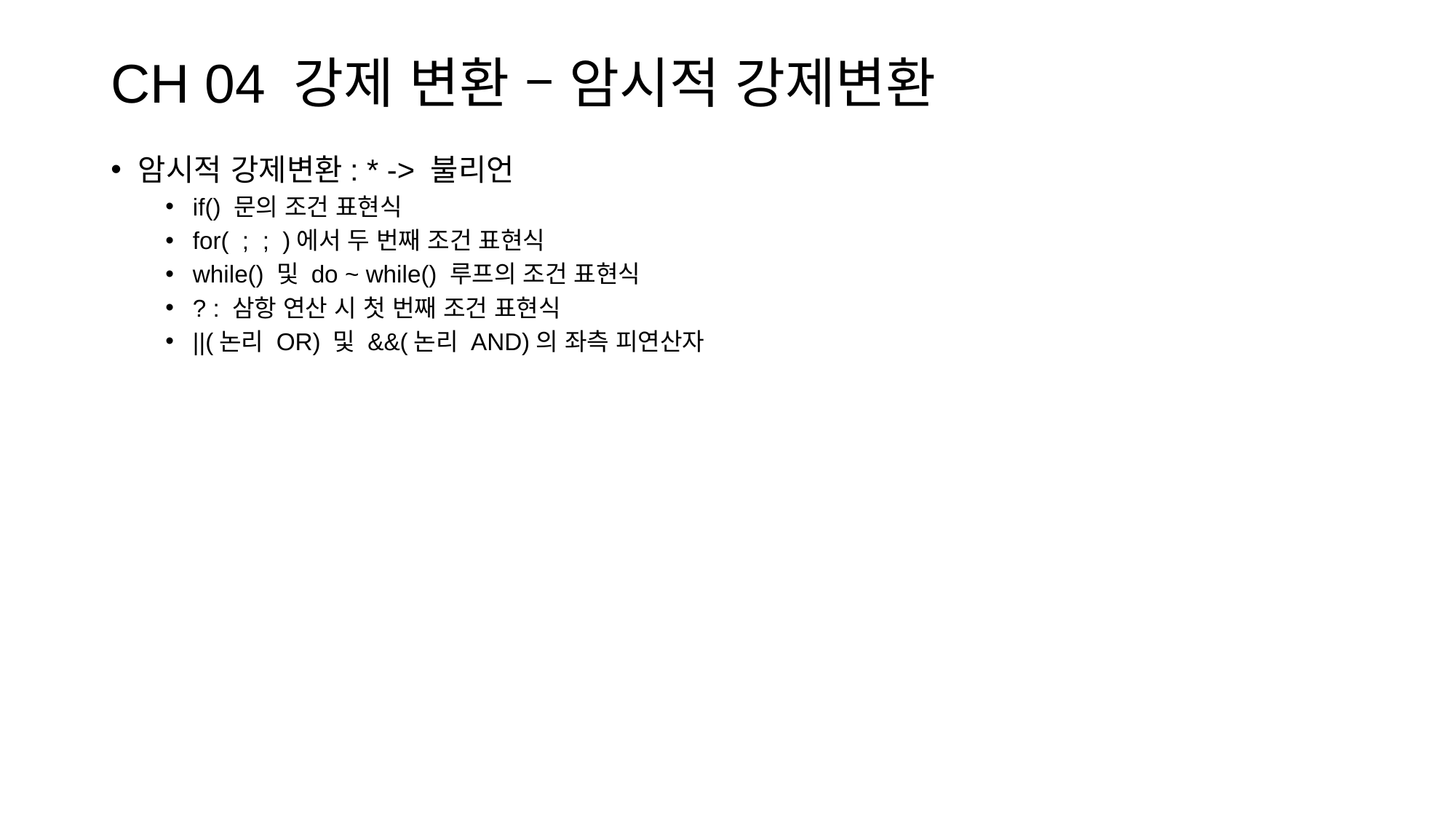

# CH 04 강제 변환 – 암시적 강제변환
암시적 강제변환: * -> 불리언
if() 문의 조건 표현식
for(  ;  ;  )에서 두 번째 조건 표현식
while() 및 do ~ while() 루프의 조건 표현식
? : 삼항 연산 시 첫 번째 조건 표현식
||(논리 OR) 및 &&(논리 AND)의 좌측 피연산자